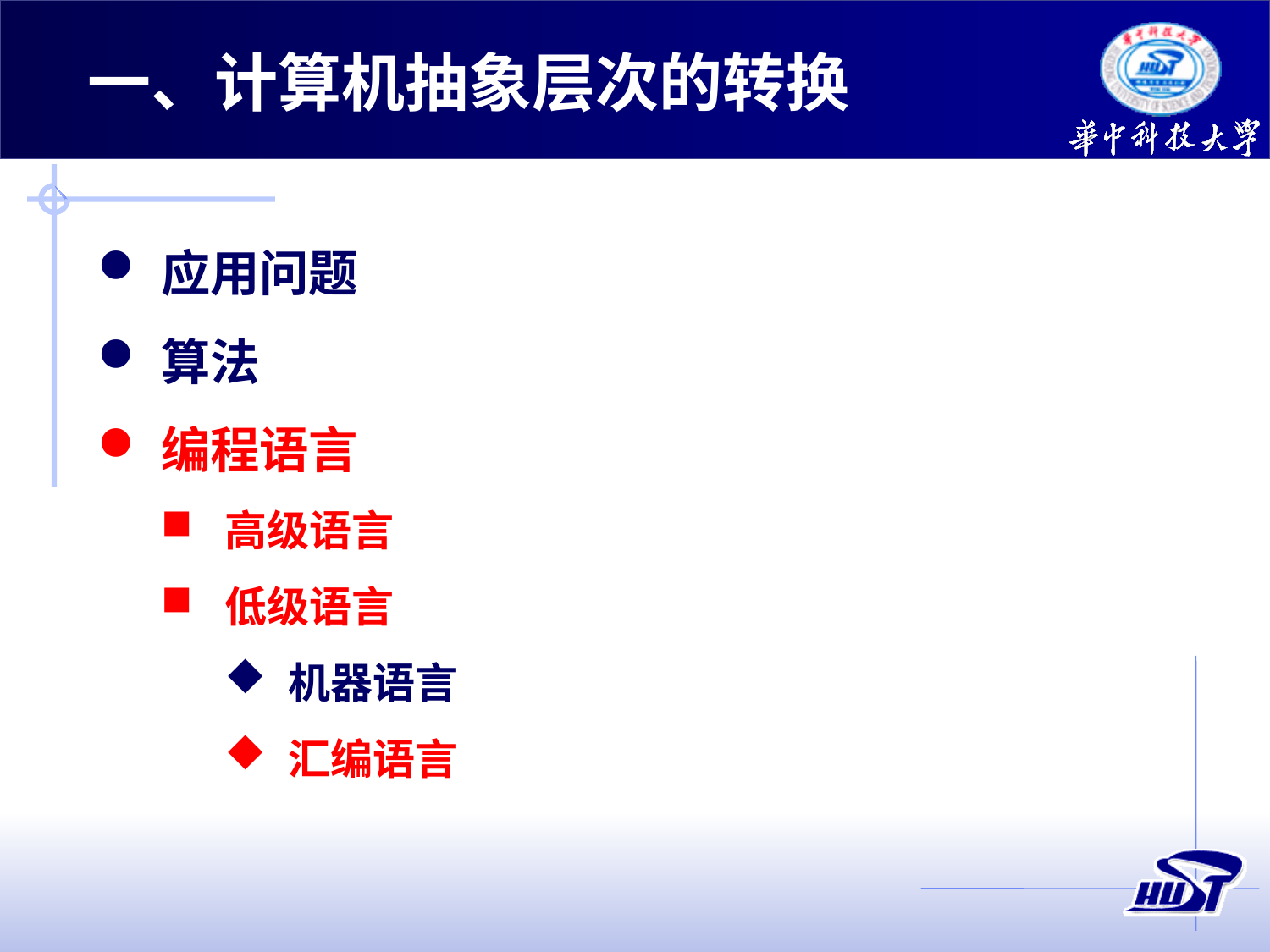

一、计算机抽象层次的转换
应用问题
算法
编程语言
高级语言
低级语言
机器语言
汇编语言